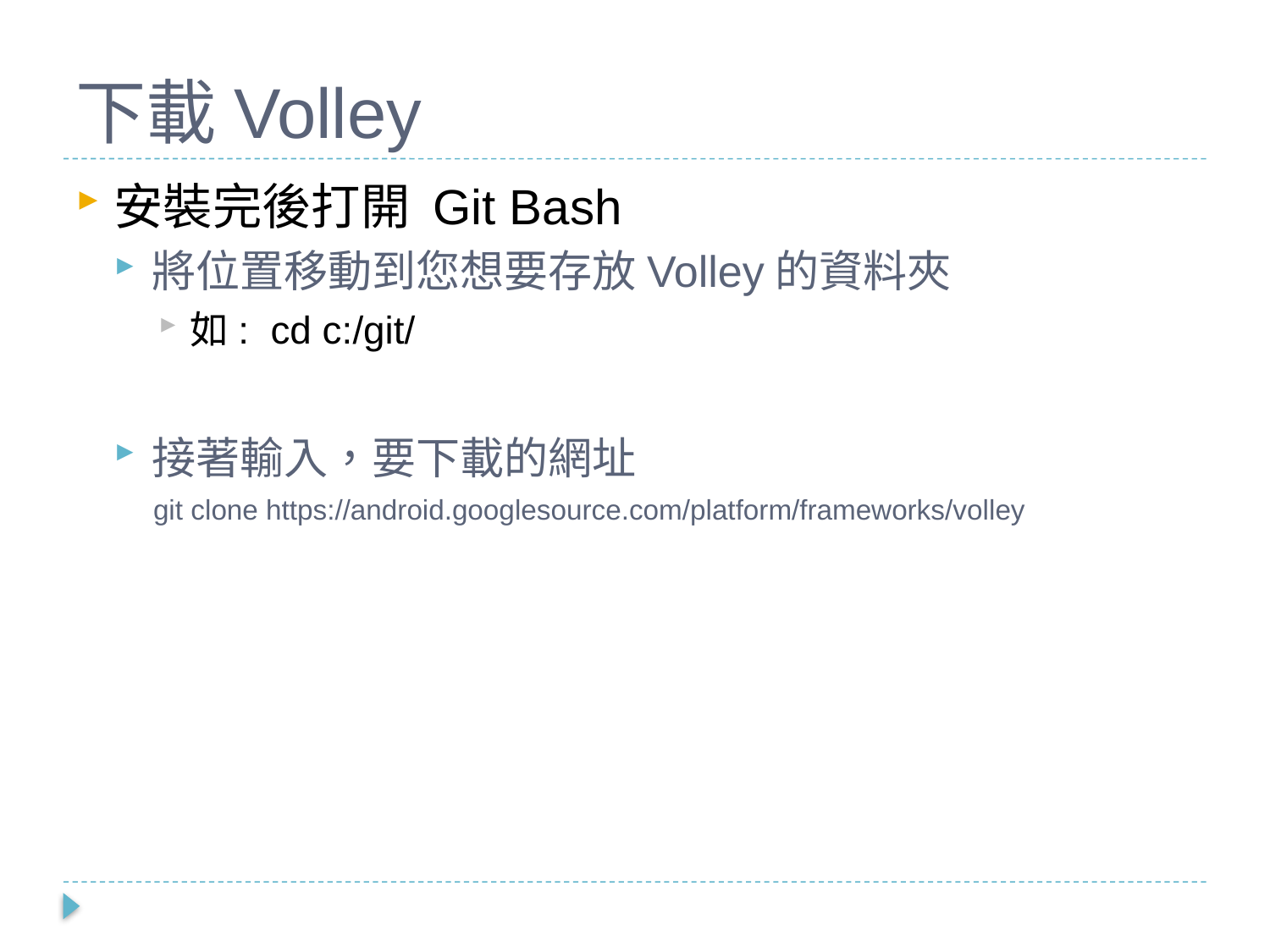

# 下載Volley
安裝完後打開 Git Bash
將位置移動到您想要存放Volley的資料夾
如:  cd c:/git/

接著輸入，要下載的網址
     git clone https://android.googlesource.com/platform/frameworks/volley